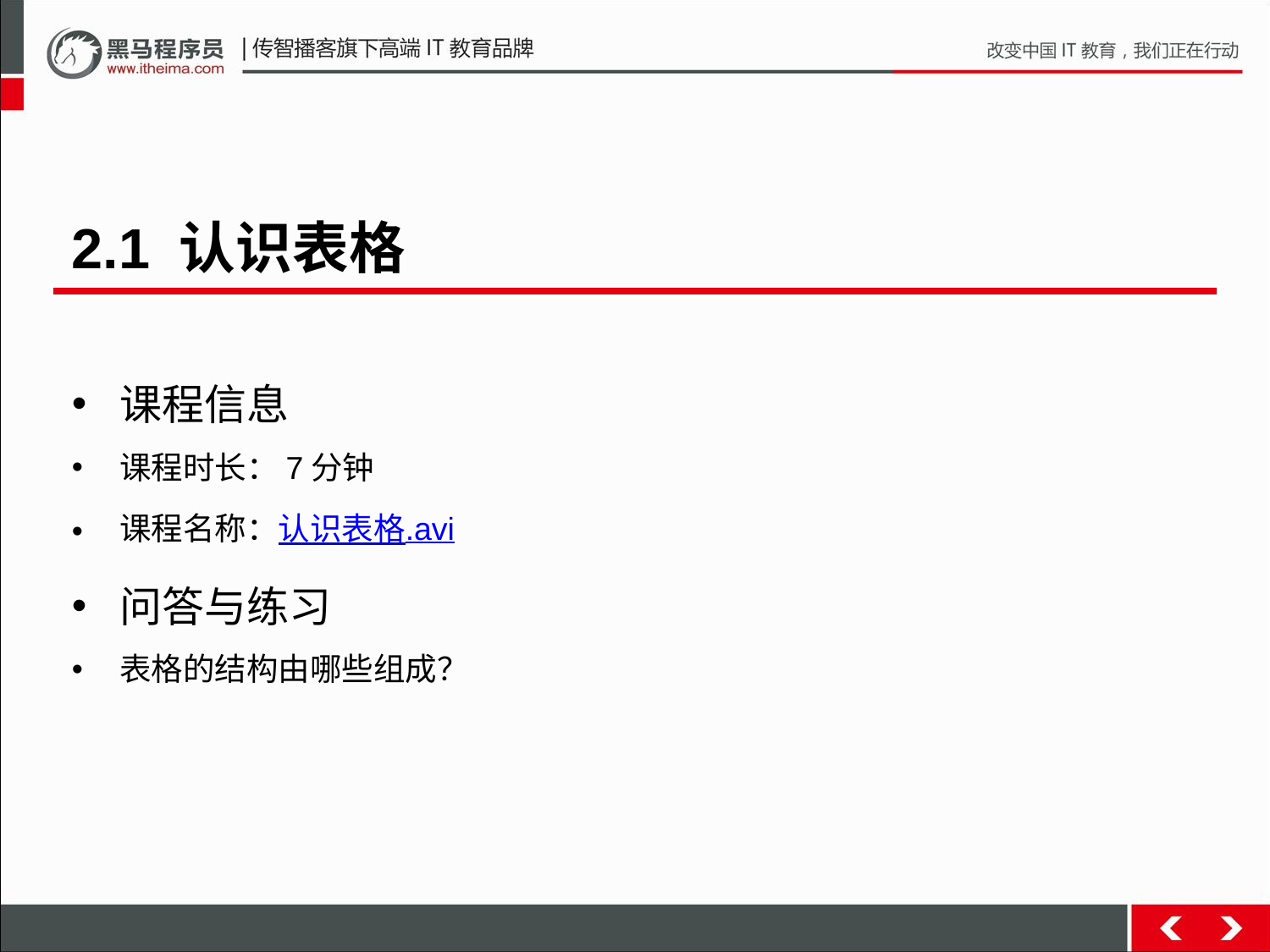

2.1 认识表格
课程信息
课程时长：7分钟
课程名称：认识表格.avi
问答与练习
表格的结构由哪些组成？